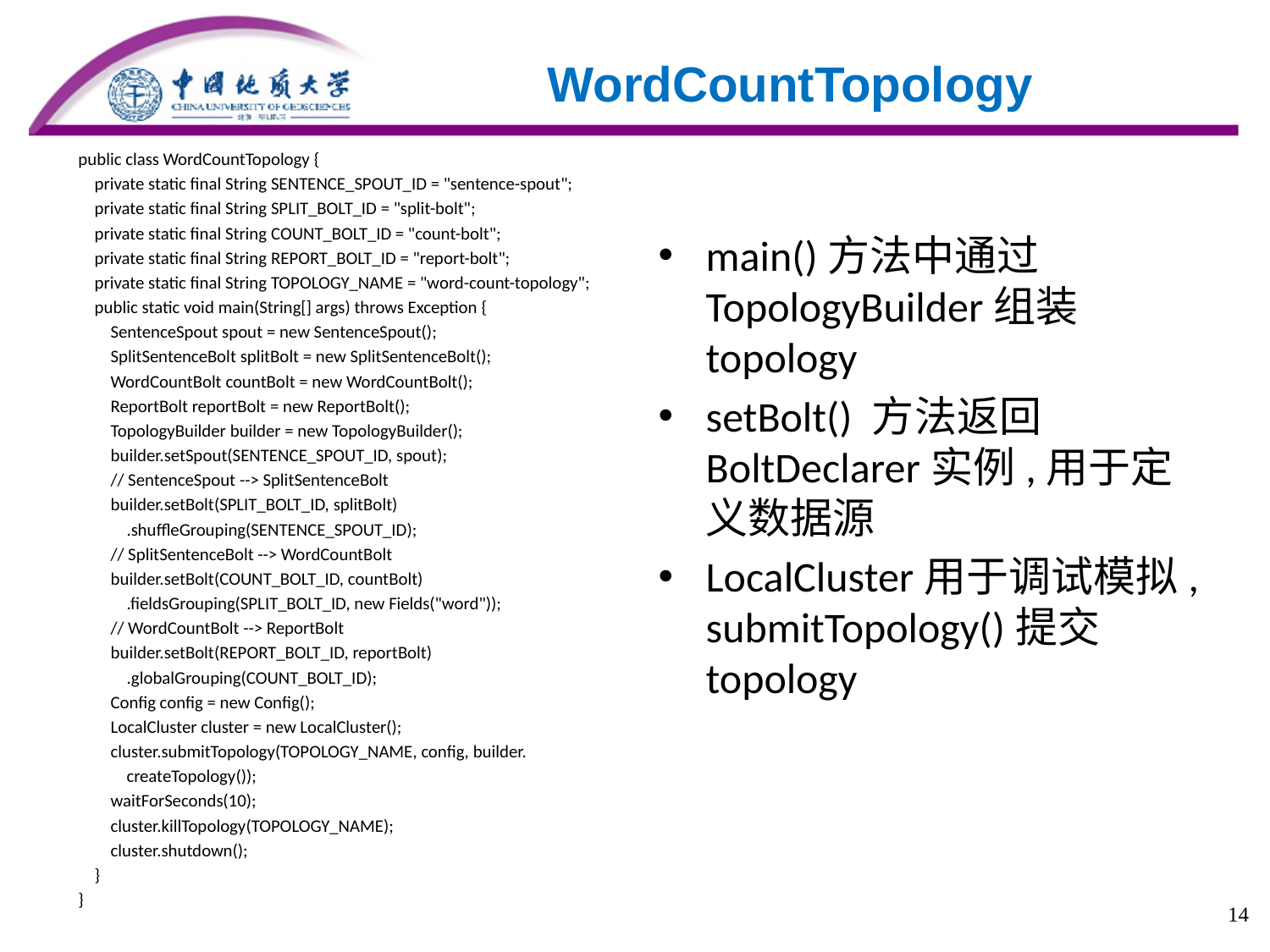

WordCountTopology
public class WordCountTopology {
    private static final String SENTENCE_SPOUT_ID = "sentence-spout";
    private static final String SPLIT_BOLT_ID = "split-bolt";
    private static final String COUNT_BOLT_ID = "count-bolt";
    private static final String REPORT_BOLT_ID = "report-bolt";
    private static final String TOPOLOGY_NAME = "word-count-topology";
    public static void main(String[] args) throws Exception {
        SentenceSpout spout = new SentenceSpout();
        SplitSentenceBolt splitBolt = new SplitSentenceBolt();
        WordCountBolt countBolt = new WordCountBolt();
        ReportBolt reportBolt = new ReportBolt();
        TopologyBuilder builder = new TopologyBuilder();
        builder.setSpout(SENTENCE_SPOUT_ID, spout);
        // SentenceSpout --> SplitSentenceBolt
        builder.setBolt(SPLIT_BOLT_ID, splitBolt)
            .shuffleGrouping(SENTENCE_SPOUT_ID);
        // SplitSentenceBolt --> WordCountBolt
        builder.setBolt(COUNT_BOLT_ID, countBolt)
            .fieldsGrouping(SPLIT_BOLT_ID, new Fields("word"));
        // WordCountBolt --> ReportBolt
        builder.setBolt(REPORT_BOLT_ID, reportBolt)
            .globalGrouping(COUNT_BOLT_ID);
        Config config = new Config();
        LocalCluster cluster = new LocalCluster();
        cluster.submitTopology(TOPOLOGY_NAME, config, builder.
            createTopology());
        waitForSeconds(10);
        cluster.killTopology(TOPOLOGY_NAME);
        cluster.shutdown();
    }
}
main()方法中通过TopologyBuilder组装topology
setBolt() 方法返回BoltDeclarer实例,用于定义数据源
LocalCluster用于调试模拟,submitTopology()提交topology